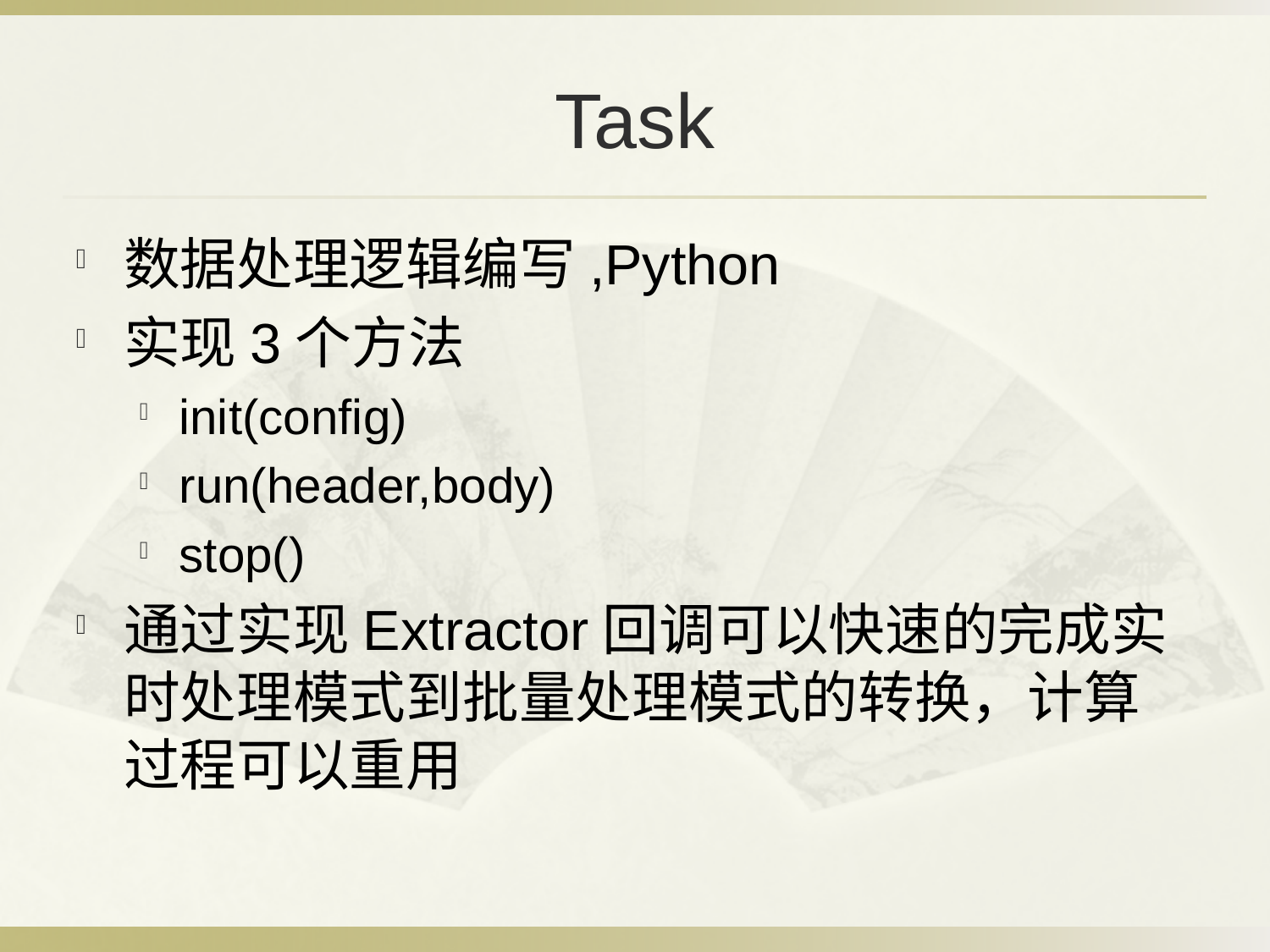

# Task
数据处理逻辑编写,Python
实现3个方法
init(config)
run(header,body)
stop()
通过实现Extractor回调可以快速的完成实时处理模式到批量处理模式的转换，计算过程可以重用